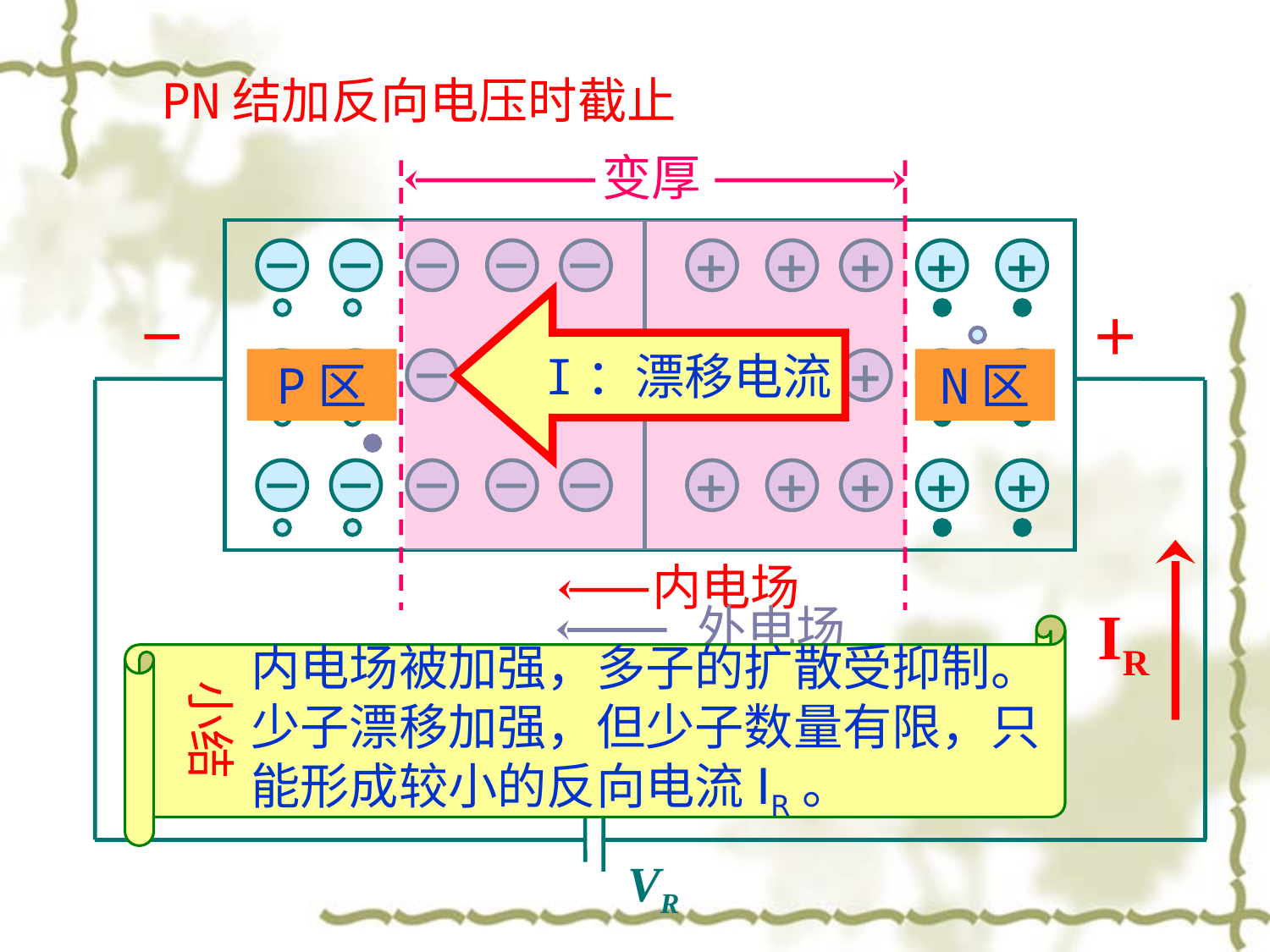

PN结加反向电压时截止
变厚

－
－
－
－
－
+
+
+
+
+
I：漂移电流
－

＋

P区
N区
－
－
－
－
－
+
+
+
+
+

－
－
－
－
－
+
+
+
+
+

内电场

IR
外电场

内电场被加强，多子的扩散受抑制。少子漂移加强，但少子数量有限，只能形成较小的反向电流IR。
小结

33

VR